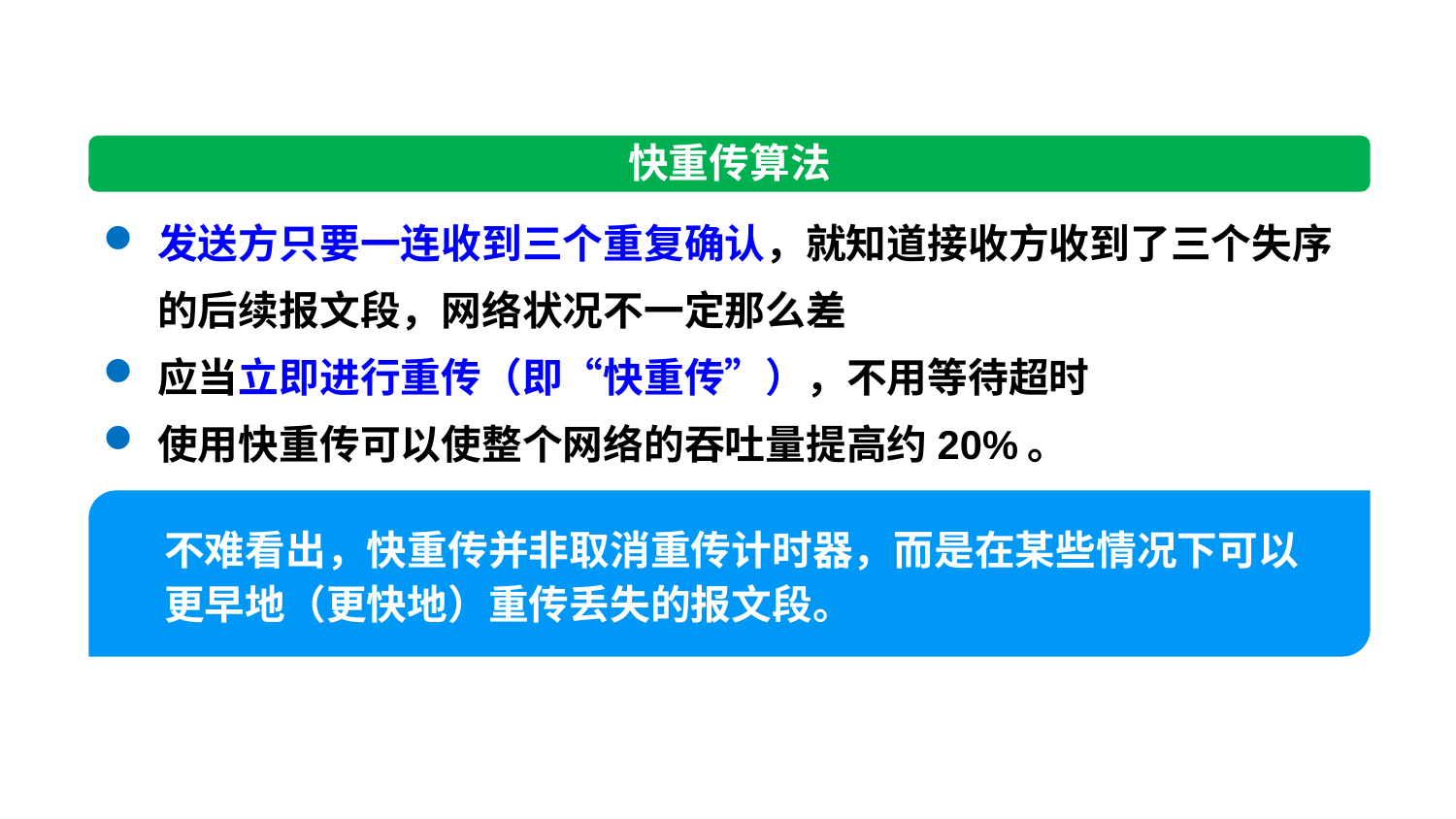

快重传算法

发送方只要一连收到三个重复确认，就知道接收方收到了三个失序的后续报文段，网络状况不一定那么差
应当立即进行重传（即“快重传”），不用等待超时
使用快重传可以使整个网络的吞吐量提高约20%。

不难看出，快重传并非取消重传计时器，而是在某些情况下可以更早地（更快地）重传丢失的报文段。
177